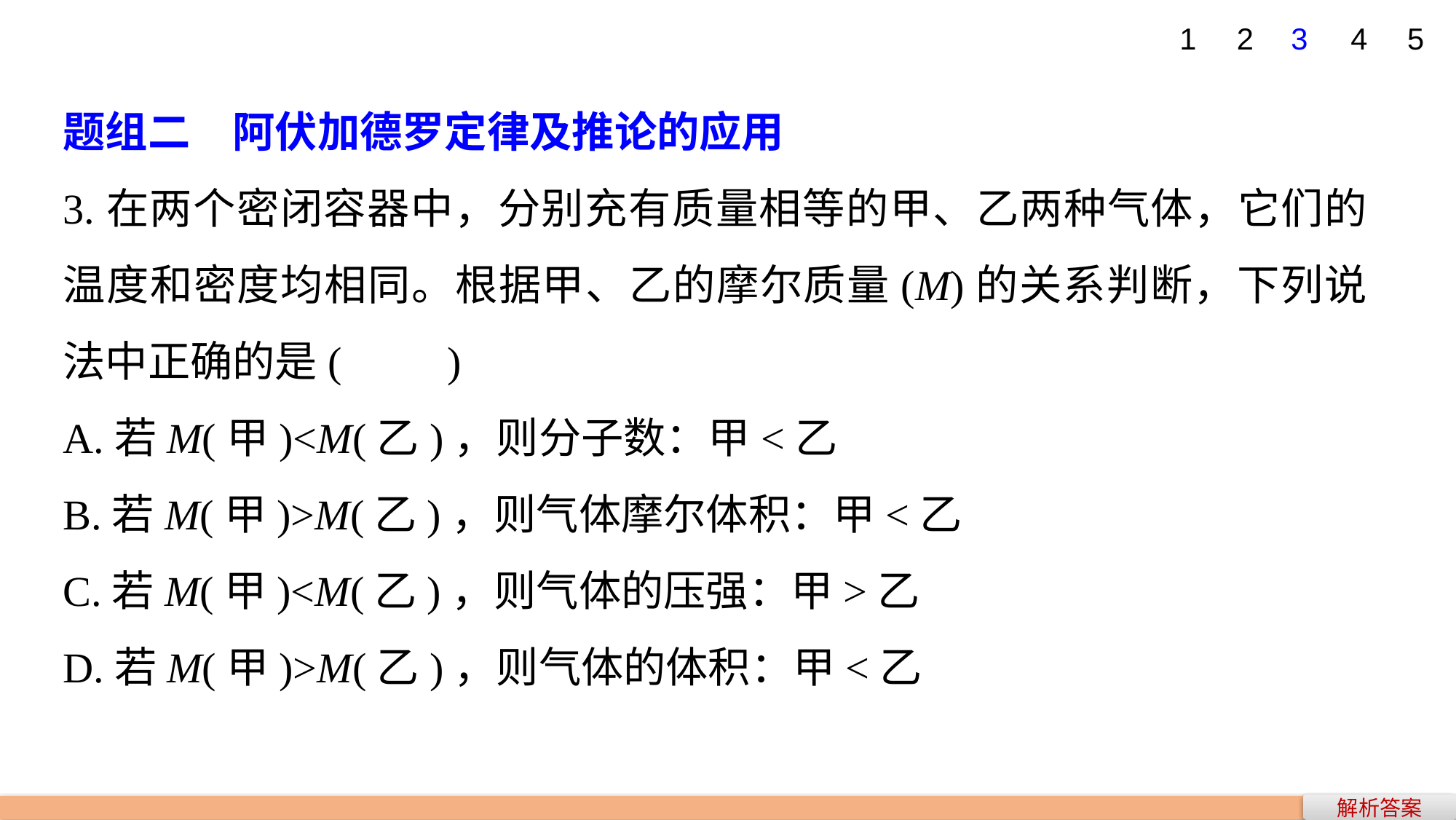

5
1
2
3
4
题组二　阿伏加德罗定律及推论的应用
3.在两个密闭容器中，分别充有质量相等的甲、乙两种气体，它们的温度和密度均相同。根据甲、乙的摩尔质量(M)的关系判断，下列说法中正确的是(　　)
A.若M(甲)<M(乙)，则分子数：甲<乙
B.若M(甲)>M(乙)，则气体摩尔体积：甲<乙
C.若M(甲)<M(乙)，则气体的压强：甲>乙
D.若M(甲)>M(乙)，则气体的体积：甲<乙
解析答案